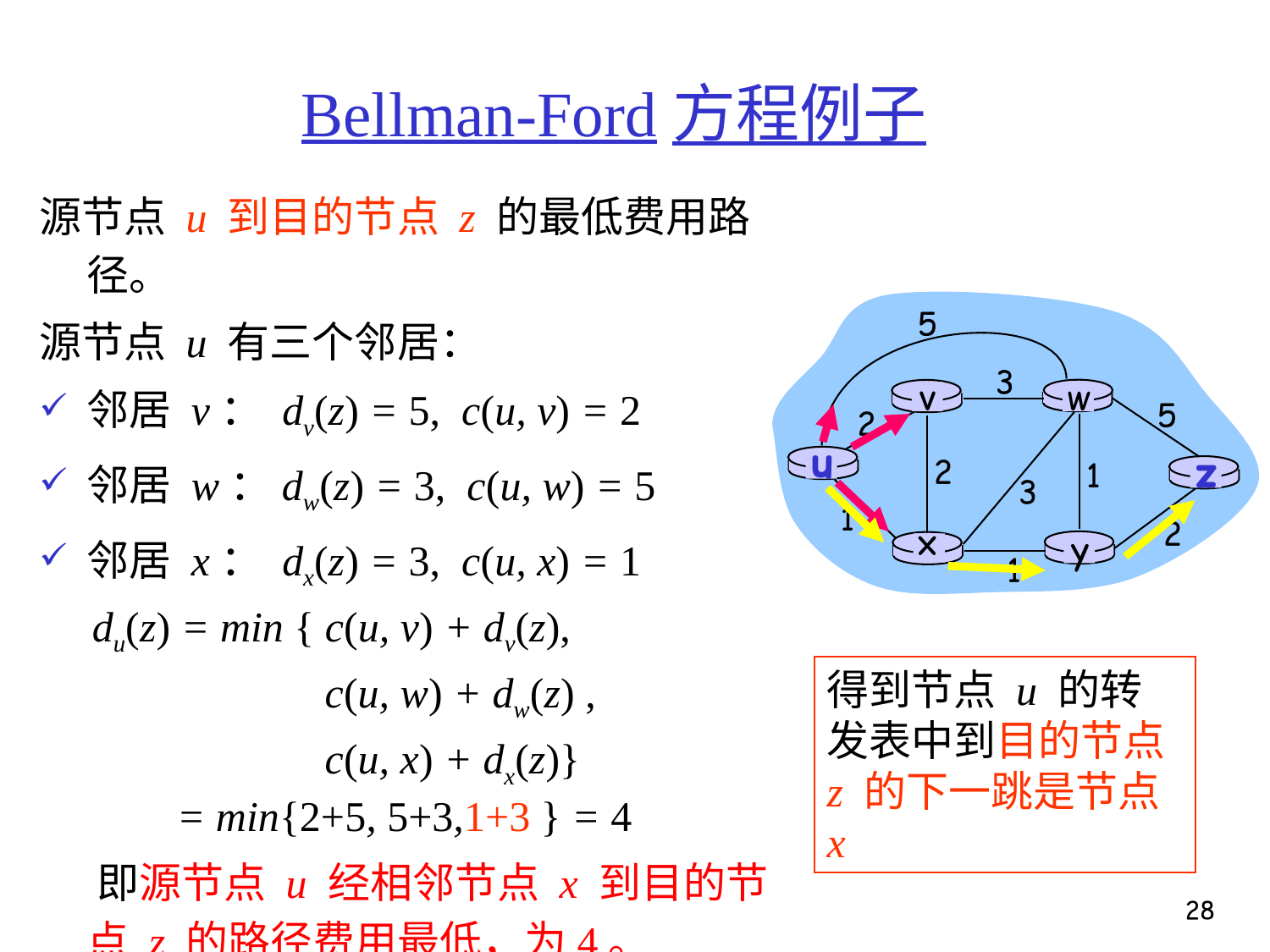

# Bellman-Ford方程例子
源节点 u 到目的节点 z 的最低费用路径。
源节点 u 有三个邻居：
邻居 v： dv(z) = 5,  c(u, v) = 2
邻居 w：dw(z) = 3,  c(u, w) = 5
邻居 x： dx(z) = 3,  c(u, x) = 1
     du(z) = min { c(u, v) + dv(z),
                           c(u, w) + dw(z) ,
                           c(u, x) + dx(z)}
             = min{2+5, 5+3,1+3 } = 4
     即源节点 u 经相邻节点 x 到目的节点 z 的路径费用最低，为4。

5

3
v

w

5

2

u

z

2

1

3

1
2
x

y

1

得到节点 u 的转发表中到目的节点 z 的下一跳是节点 x
28